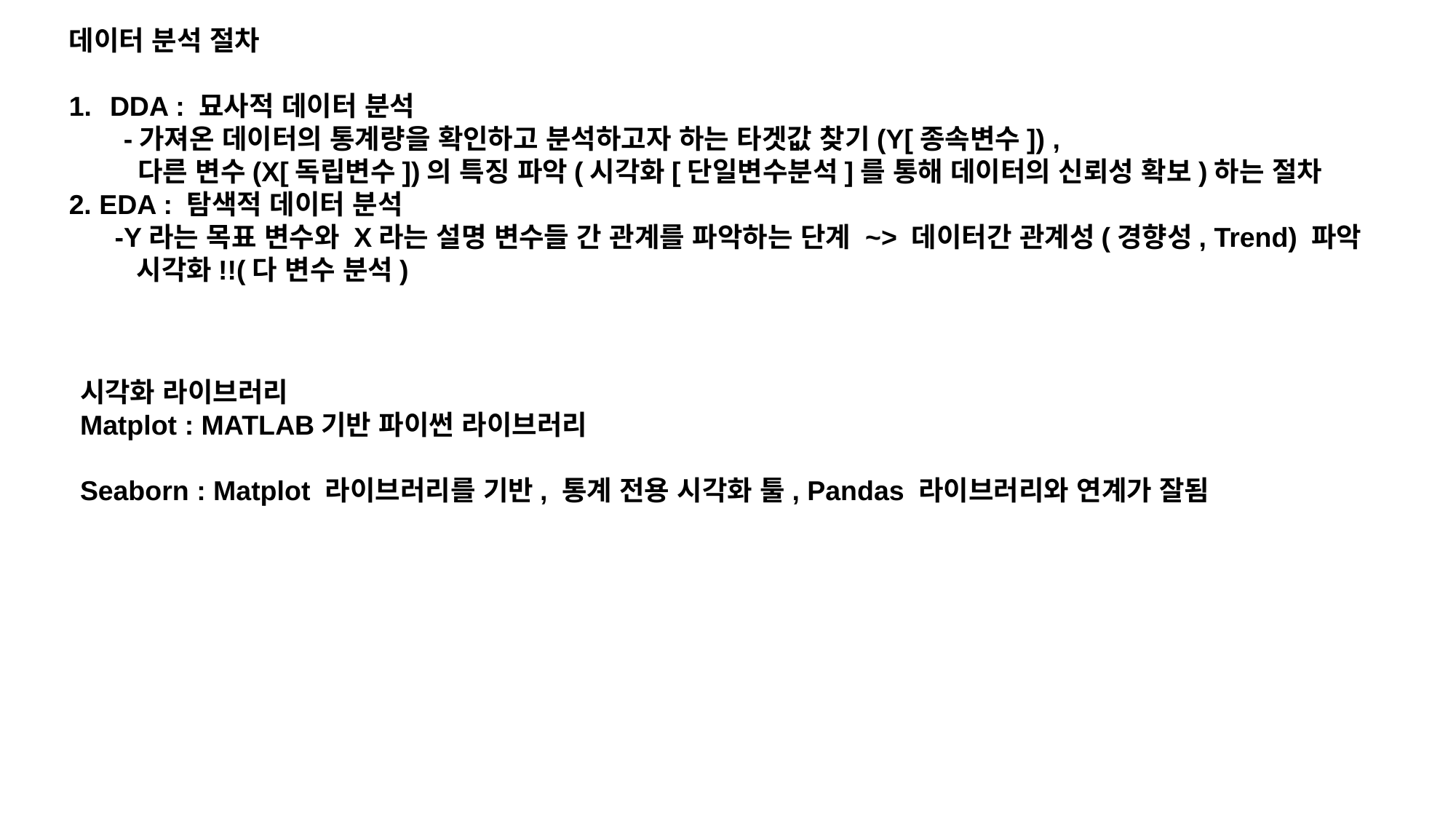

데이터 분석 절차

DDA : 묘사적 데이터 분석
-가져온 데이터의 통계량을 확인하고 분석하고자 하는 타겟값 찾기(Y[종속변수]) ,
 다른 변수(X[독립변수])의 특징 파악(시각화[단일변수분석]를 통해 데이터의 신뢰성 확보)하는 절차
2. EDA : 탐색적 데이터 분석
      -Y라는 목표 변수와 X라는 설명 변수들 간 관계를 파악하는 단계 ~> 데이터간 관계성(경향성, Trend) 파악
        시각화!!(다 변수 분석)
시각화 라이브러리
Matplot : MATLAB기반 파이썬 라이브러리

Seaborn : Matplot 라이브러리를 기반, 통계 전용 시각화 툴, Pandas 라이브러리와 연계가 잘됨